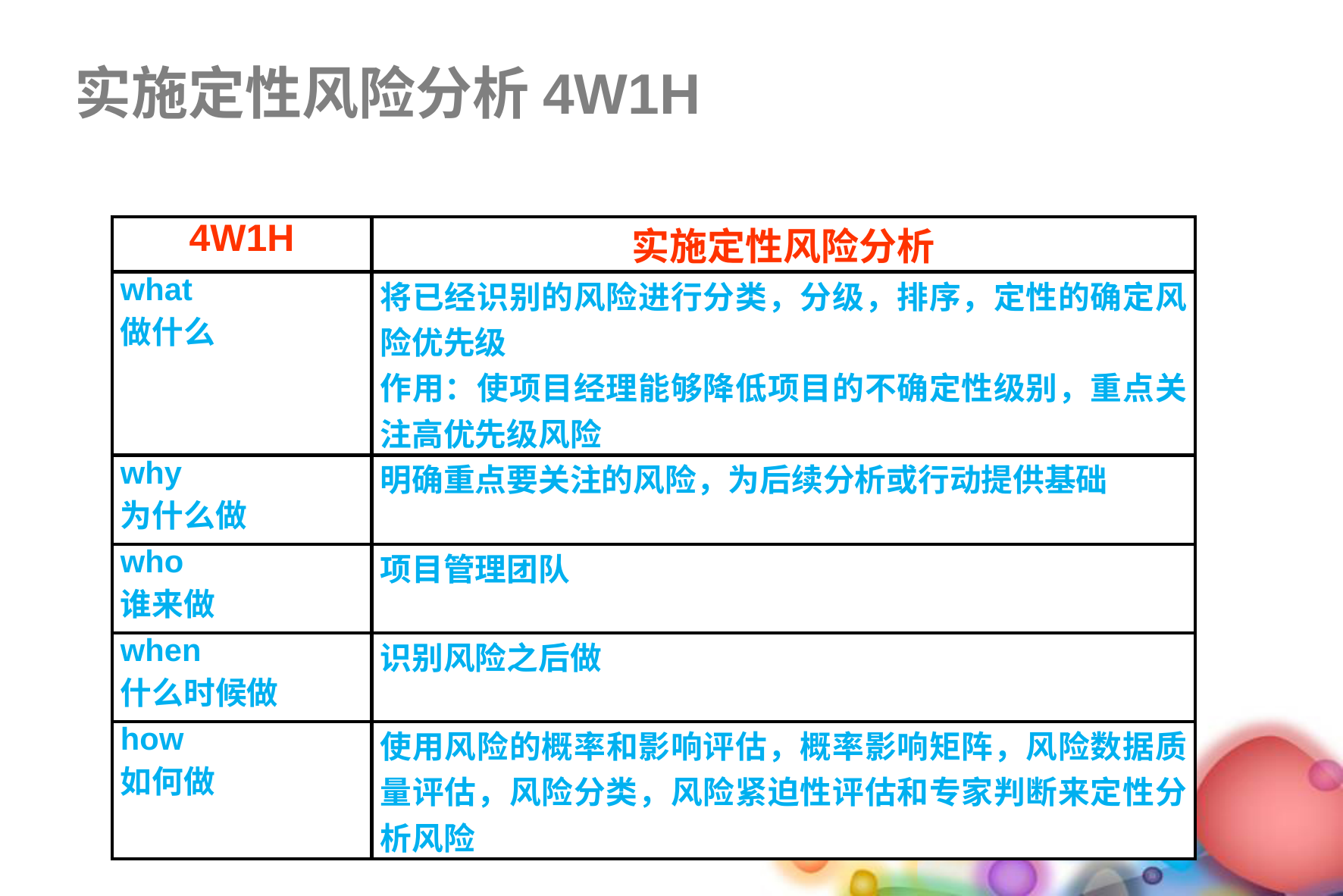

实施定性风险分析4W1H
| 4W1H | 实施定性风险分析 |
| --- | --- |
| what 做什么 | 将已经识别的风险进行分类，分级，排序，定性的确定风险优先级 作用：使项目经理能够降低项目的不确定性级别，重点关注高优先级风险 |
| why 为什么做 | 明确重点要关注的风险，为后续分析或行动提供基础 |
| who 谁来做 | 项目管理团队 |
| when 什么时候做 | 识别风险之后做 |
| how 如何做 | 使用风险的概率和影响评估，概率影响矩阵，风险数据质量评估，风险分类，风险紧迫性评估和专家判断来定性分析风险 |